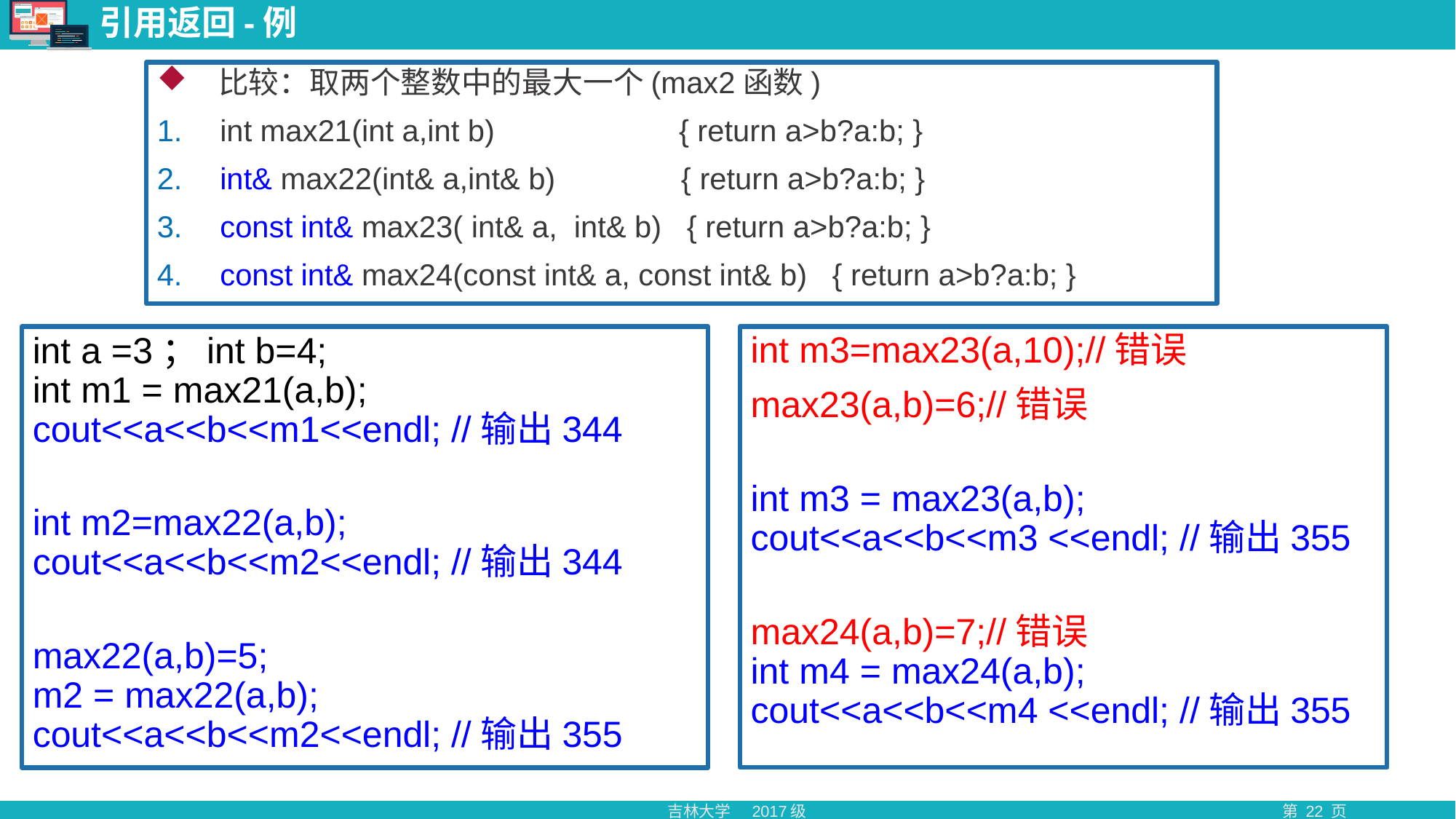

# 引用返回-例
比较：取两个整数中的最大一个(max2函数)
 int max21(int a,int b)                      { return a>b?a:b; }
 int& max22(int& a,int& b)               { return a>b?a:b; }
 const int& max23( int& a,  int& b)   { return a>b?a:b; }
 const int& max24(const int& a, const int& b)   { return a>b?a:b; }
int a =3；int b=4;
int m1 = max21(a,b);
cout<<a<<b<<m1<<endl; //输出344
int m2=max22(a,b);
cout<<a<<b<<m2<<endl; //输出344
max22(a,b)=5;
m2 = max22(a,b);
cout<<a<<b<<m2<<endl; //输出355

int m3=max23(a,10);//错误
max23(a,b)=6;//错误
int m3 = max23(a,b);
cout<<a<<b<<m3 <<endl; //输出355
max24(a,b)=7;//错误
int m4 = max24(a,b);
cout<<a<<b<<m4 <<endl; //输出355